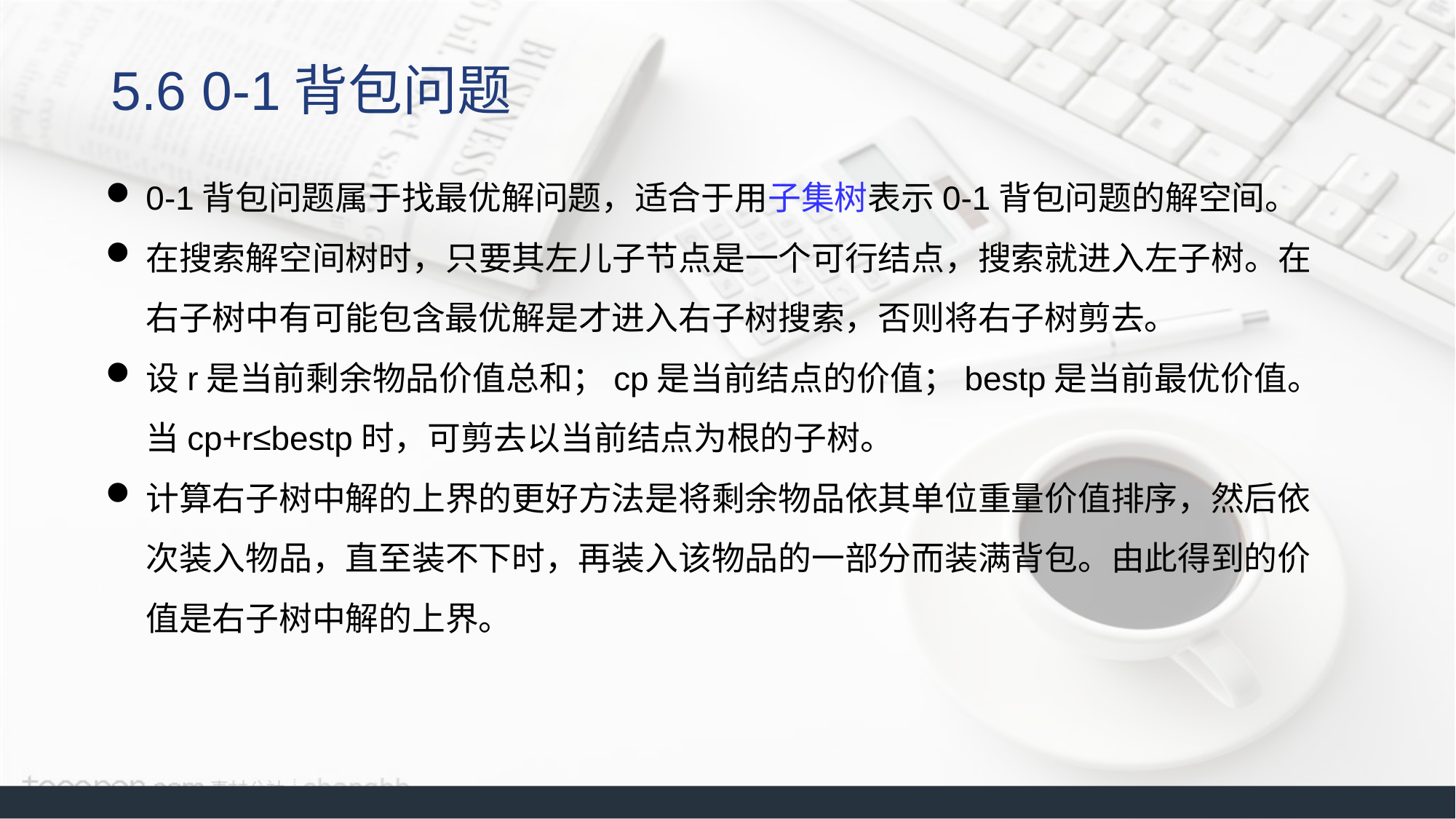

# 5.6 0-1背包问题
0-1背包问题属于找最优解问题，适合于用子集树表示0-1背包问题的解空间。
在搜索解空间树时，只要其左儿子节点是一个可行结点，搜索就进入左子树。在右子树中有可能包含最优解是才进入右子树搜索，否则将右子树剪去。
设r是当前剩余物品价值总和；cp是当前结点的价值；bestp是当前最优价值。当cp+r≤bestp时，可剪去以当前结点为根的子树。
计算右子树中解的上界的更好方法是将剩余物品依其单位重量价值排序，然后依次装入物品，直至装不下时，再装入该物品的一部分而装满背包。由此得到的价值是右子树中解的上界。